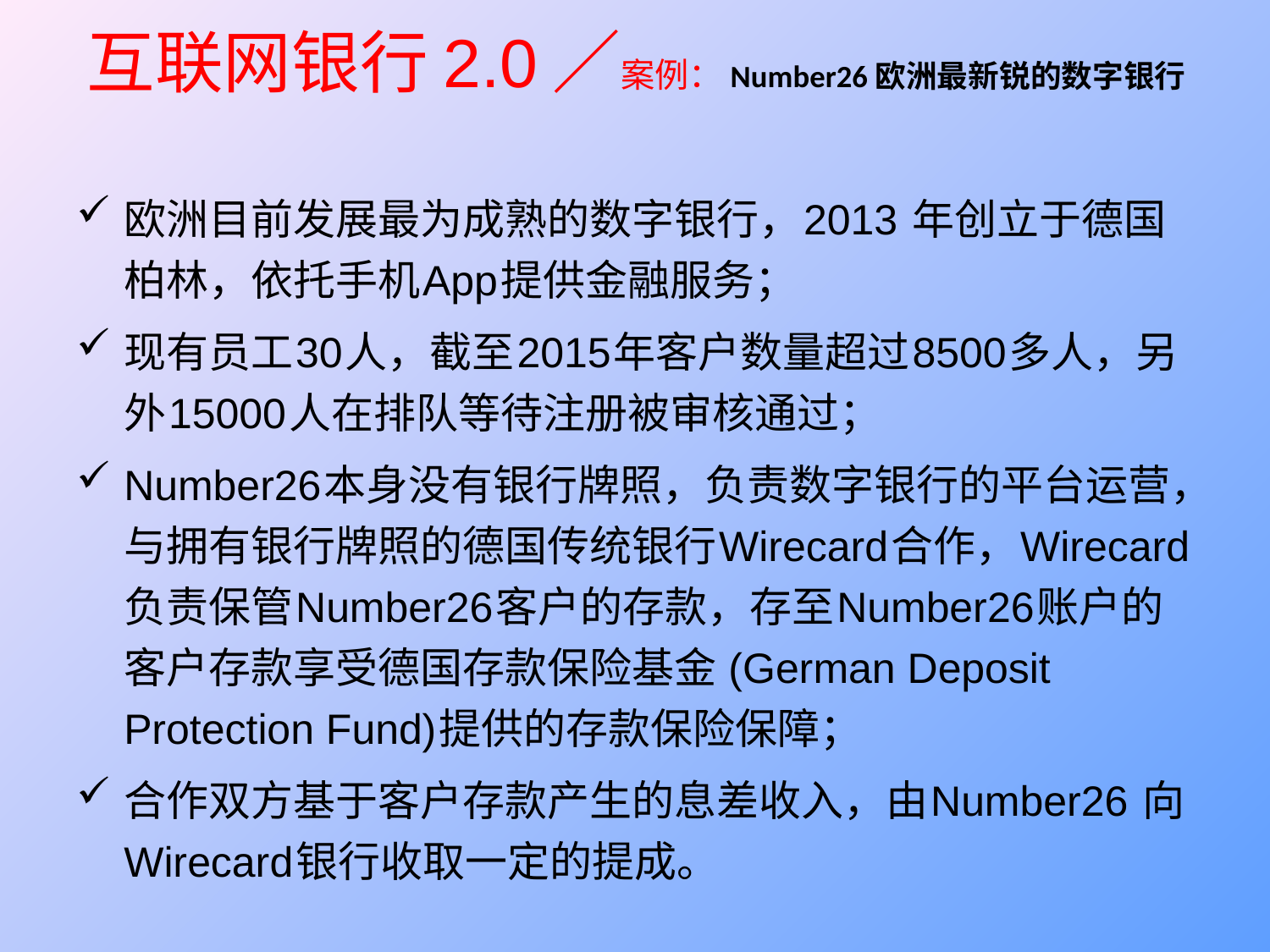

# 互联网银行2.0／案例：Number26欧洲最新锐的数字银行
欧洲目前发展最为成熟的数字银行，2013 年创立于德国柏林，依托手机App提供金融服务；
现有员工30人，截至2015年客户数量超过8500多人，另外15000人在排队等待注册被审核通过；
Number26本身没有银行牌照，负责数字银行的平台运营，与拥有银行牌照的德国传统银行Wirecard合作，Wirecard负责保管Number26客户的存款，存至Number26账户的客户存款享受德国存款保险基金 (German Deposit Protection Fund)提供的存款保险保障；
合作双方基于客户存款产生的息差收入，由Number26 向Wirecard银行收取一定的提成。